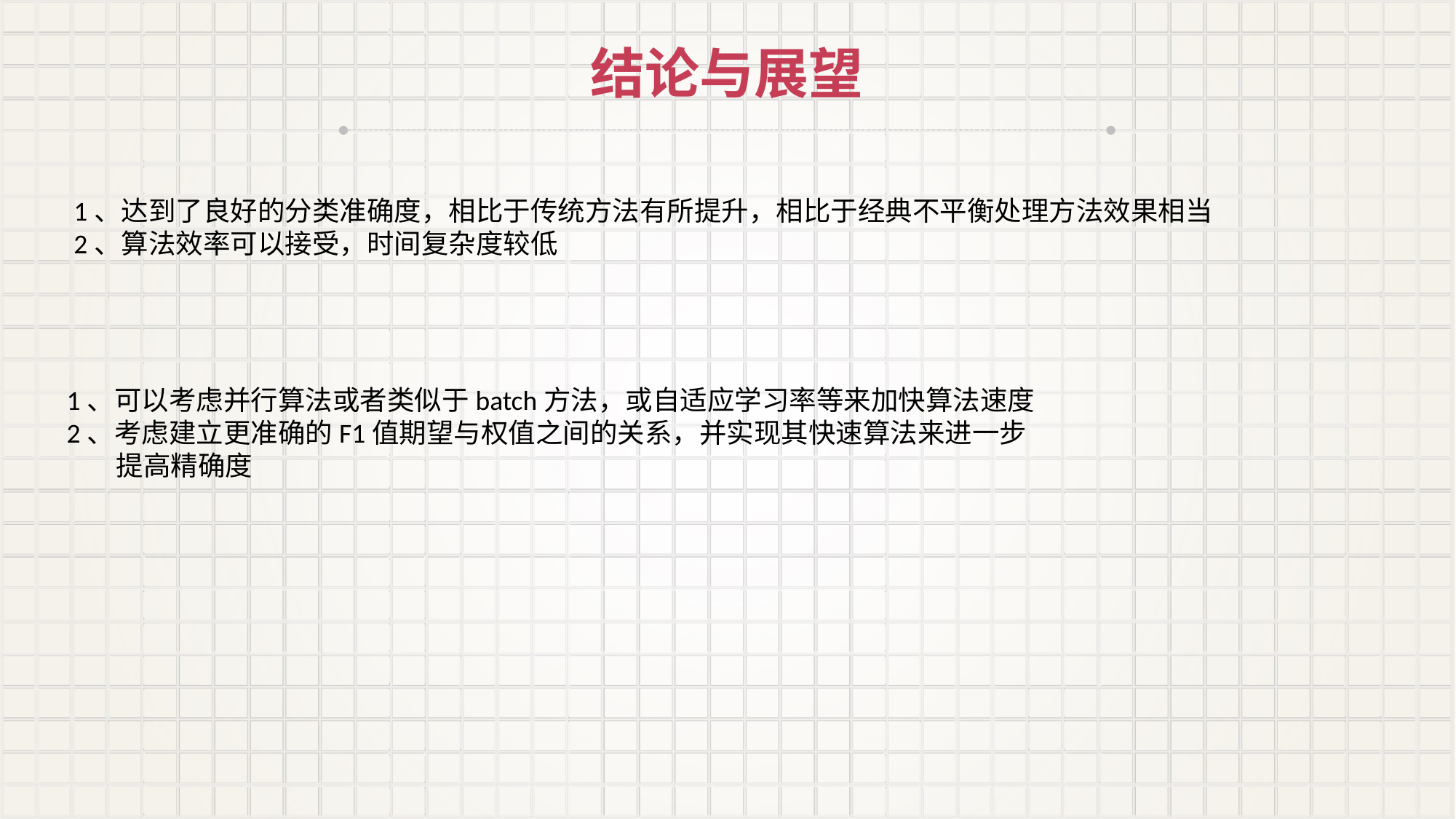

结论与展望
1、达到了良好的分类准确度，相比于传统方法有所提升，相比于经典不平衡处理方法效果相当
2、算法效率可以接受，时间复杂度较低
1、可以考虑并行算法或者类似于batch方法，或自适应学习率等来加快算法速度
2、考虑建立更准确的F1值期望与权值之间的关系，并实现其快速算法来进一步
       提高精确度